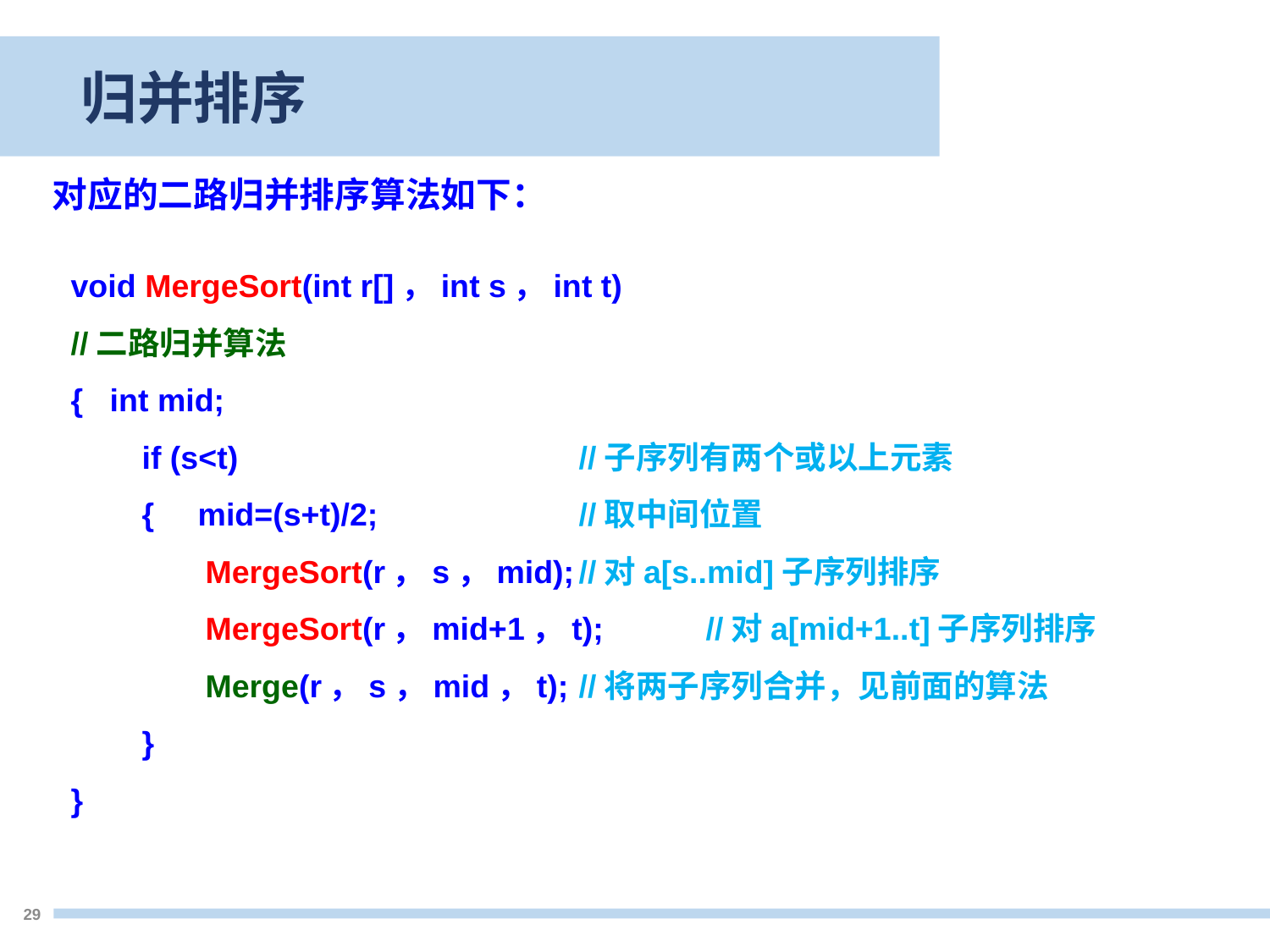

归并排序
对应的二路归并排序算法如下：
void MergeSort(int r[]，int s，int t)
//二路归并算法
{   int mid;
　　if (s<t)			//子序列有两个或以上元素
　　{	mid=(s+t)/2;		//取中间位置
　　　　MergeSort(r，s，mid);	//对a[s..mid]子序列排序
　　　　MergeSort(r，mid+1，t);	//对a[mid+1..t]子序列排序
　　　　Merge(r，s，mid，t);	//将两子序列合并，见前面的算法
　　}
}
29